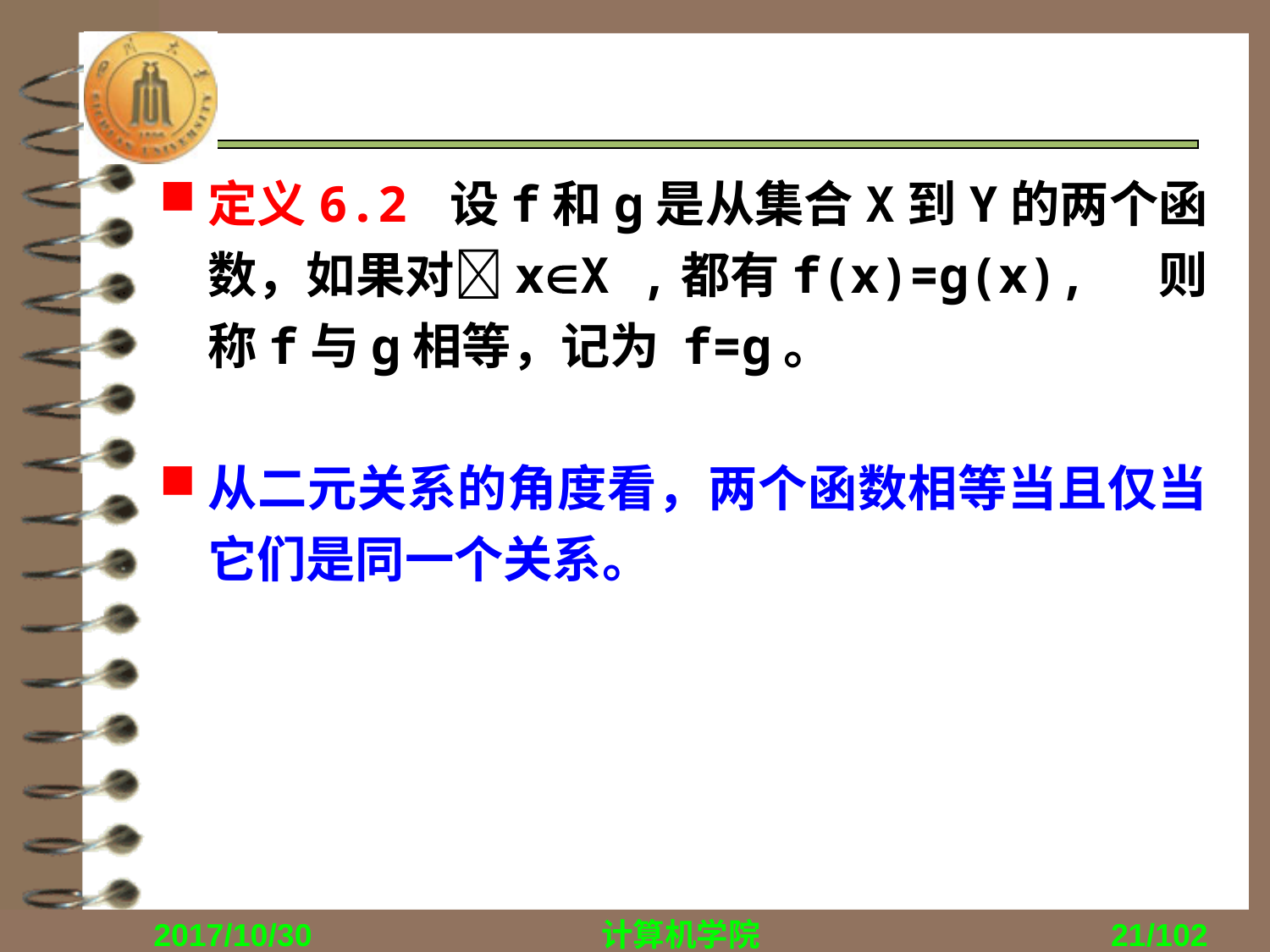

定义6.2 设f和g是从集合X到Y的两个函数，如果对∀x∈X ,都有f(x)=g(x),  则称f与g相等，记为 f=g。

从二元关系的角度看，两个函数相等当且仅当它们是同一个关系。
2017/10/30
计算机学院
21/102